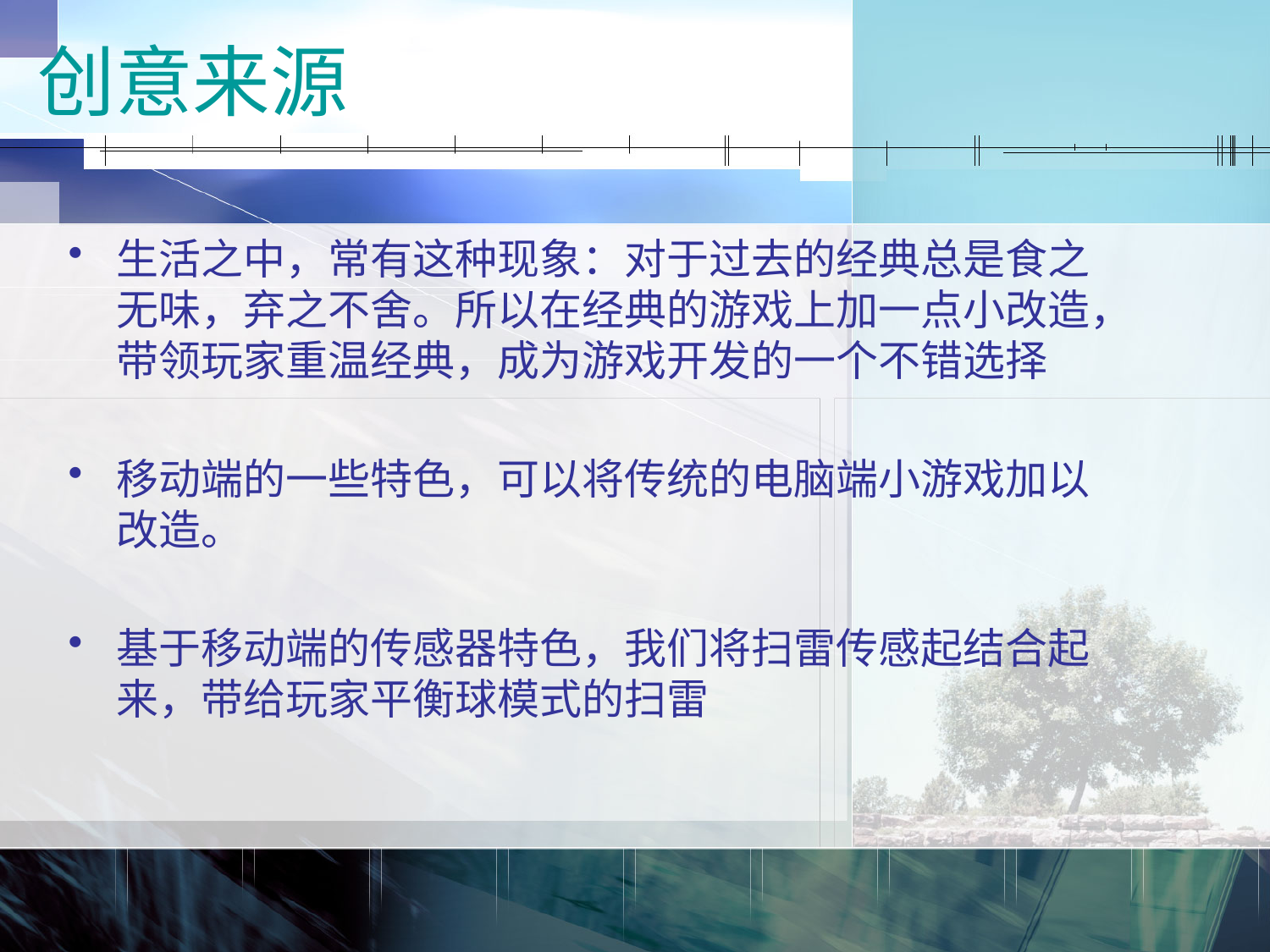

# 创意来源
生活之中，常有这种现象：对于过去的经典总是食之无味，弃之不舍。所以在经典的游戏上加一点小改造，带领玩家重温经典，成为游戏开发的一个不错选择

移动端的一些特色，可以将传统的电脑端小游戏加以改造。

基于移动端的传感器特色，我们将扫雷传感起结合起来，带给玩家平衡球模式的扫雷